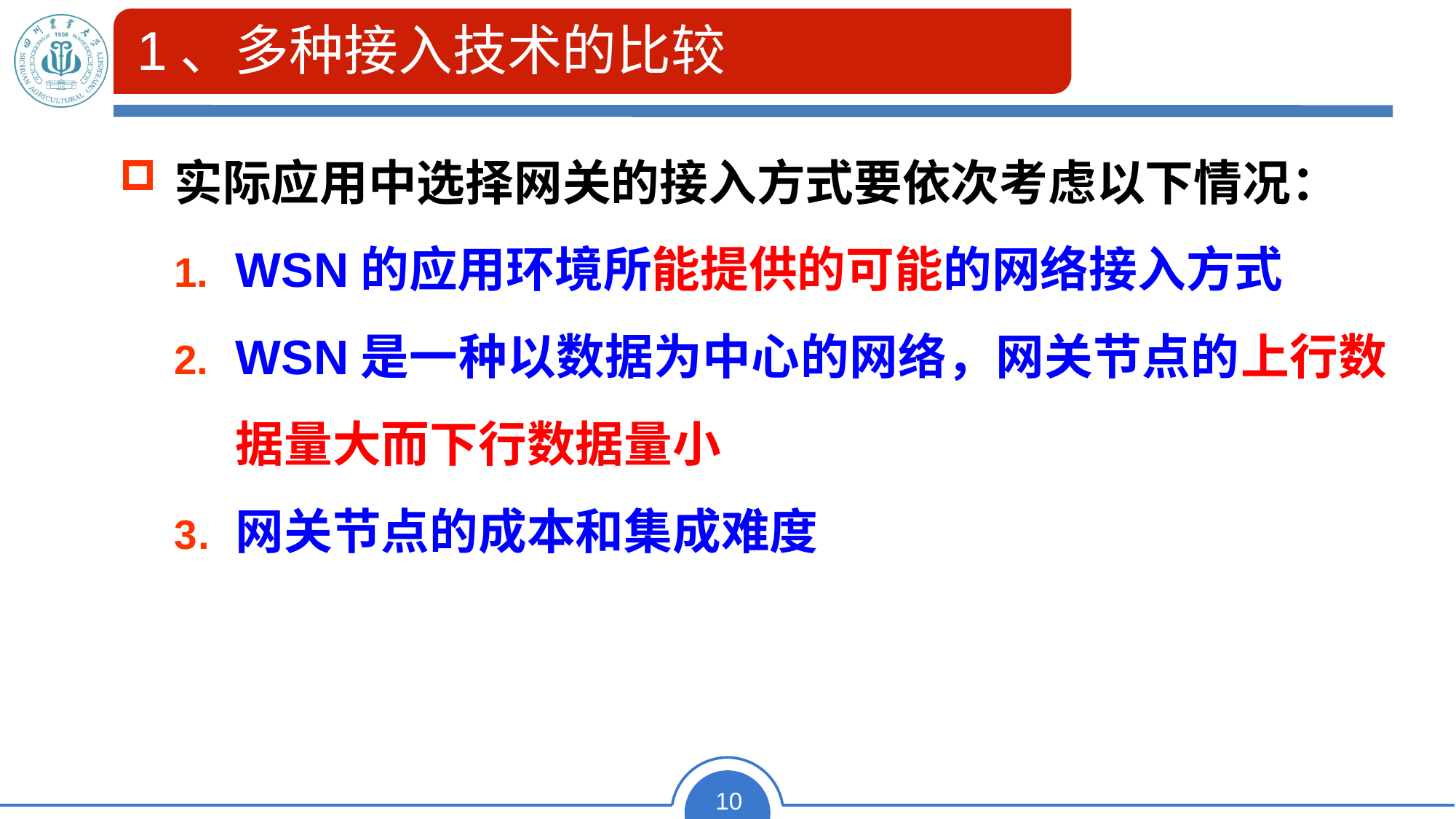

# 1、多种接入技术的比较
实际应用中选择网关的接入方式要依次考虑以下情况：
WSN的应用环境所能提供的可能的网络接入方式
WSN是一种以数据为中心的网络，网关节点的上行数据量大而下行数据量小
网关节点的成本和集成难度